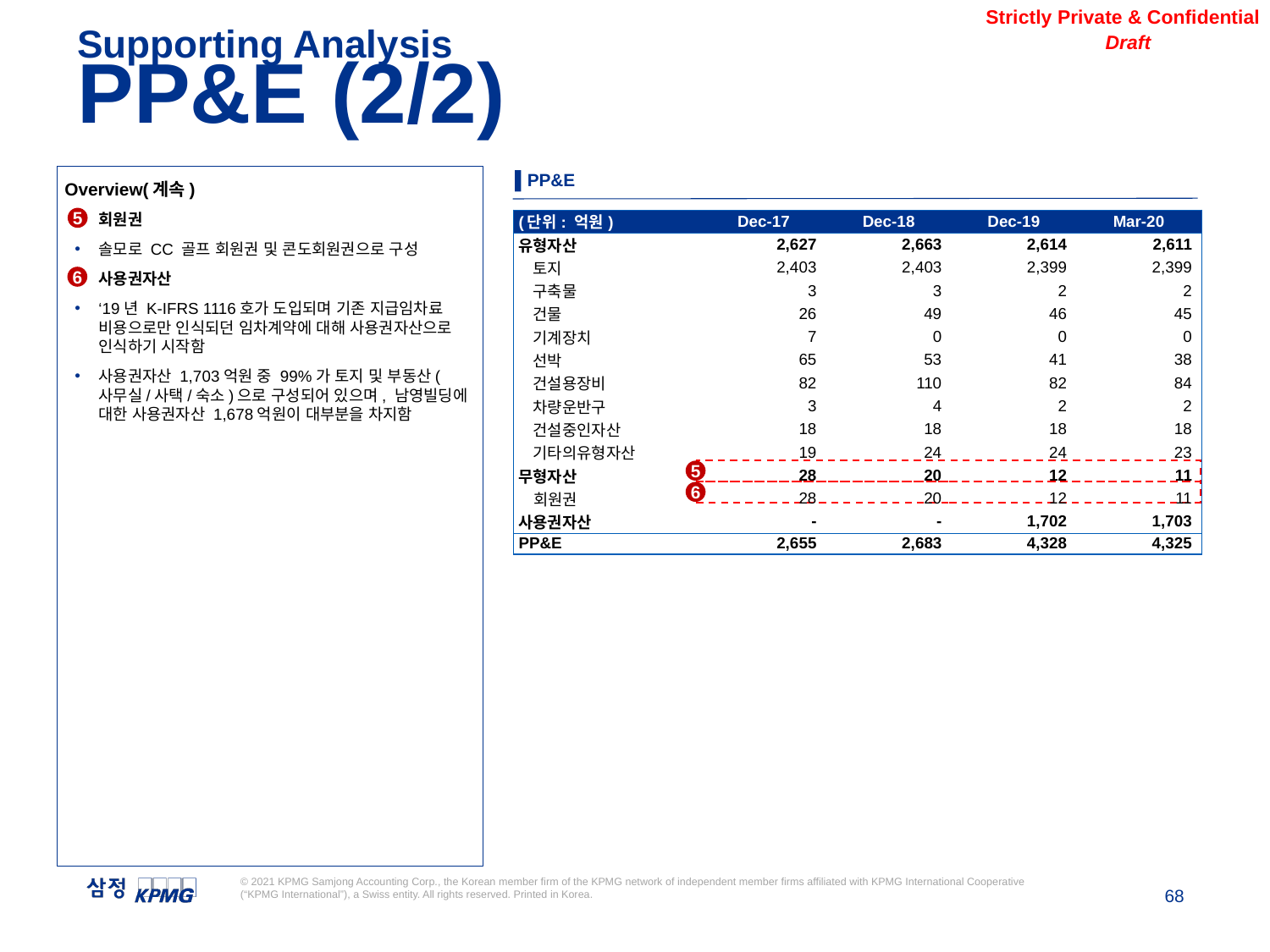

Supporting Analysis
PP&E (2/2)
▌PP&E

Overview(계속)
회원권
솔모로 CC 골프 회원권 및 콘도회원권으로 구성
사용권자산
‘19년 K-IFRS 1116호가 도입되며 기존 지급임차료 비용으로만 인식되던 임차계약에 대해 사용권자산으로 인식하기 시작함
사용권자산 1,703억원 중 99%가 토지 및 부동산(사무실/사택/숙소)으로 구성되어 있으며, 남영빌딩에 대한 사용권자산 1,678억원이 대부분을 차지함
5
| (단위: 억원) | Dec-17 | Dec-18 | Dec-19 | Mar-20 |
| --- | --- | --- | --- | --- |
| 유형자산 | 2,627 | 2,663 | 2,614 | 2,611 |
| 토지 | 2,403 | 2,403 | 2,399 | 2,399 |
| 구축물 | 3 | 3 | 2 | 2 |
| 건물 | 26 | 49 | 46 | 45 |
| 기계장치 | 7 | 0 | 0 | 0 |
| 선박 | 65 | 53 | 41 | 38 |
| 건설용장비 | 82 | 110 | 82 | 84 |
| 차량운반구 | 3 | 4 | 2 | 2 |
| 건설중인자산 | 18 | 18 | 18 | 18 |
| 기타의유형자산 | 19 | 24 | 24 | 23 |
| 무형자산 | 28 | 20 | 12 | 11 |
| 회원권 | 28 | 20 | 12 | 11 |
| 사용권자산 | - | - | 1,702 | 1,703 |
| PP&E | 2,655 | 2,683 | 4,328 | 4,325 |
6

5

6